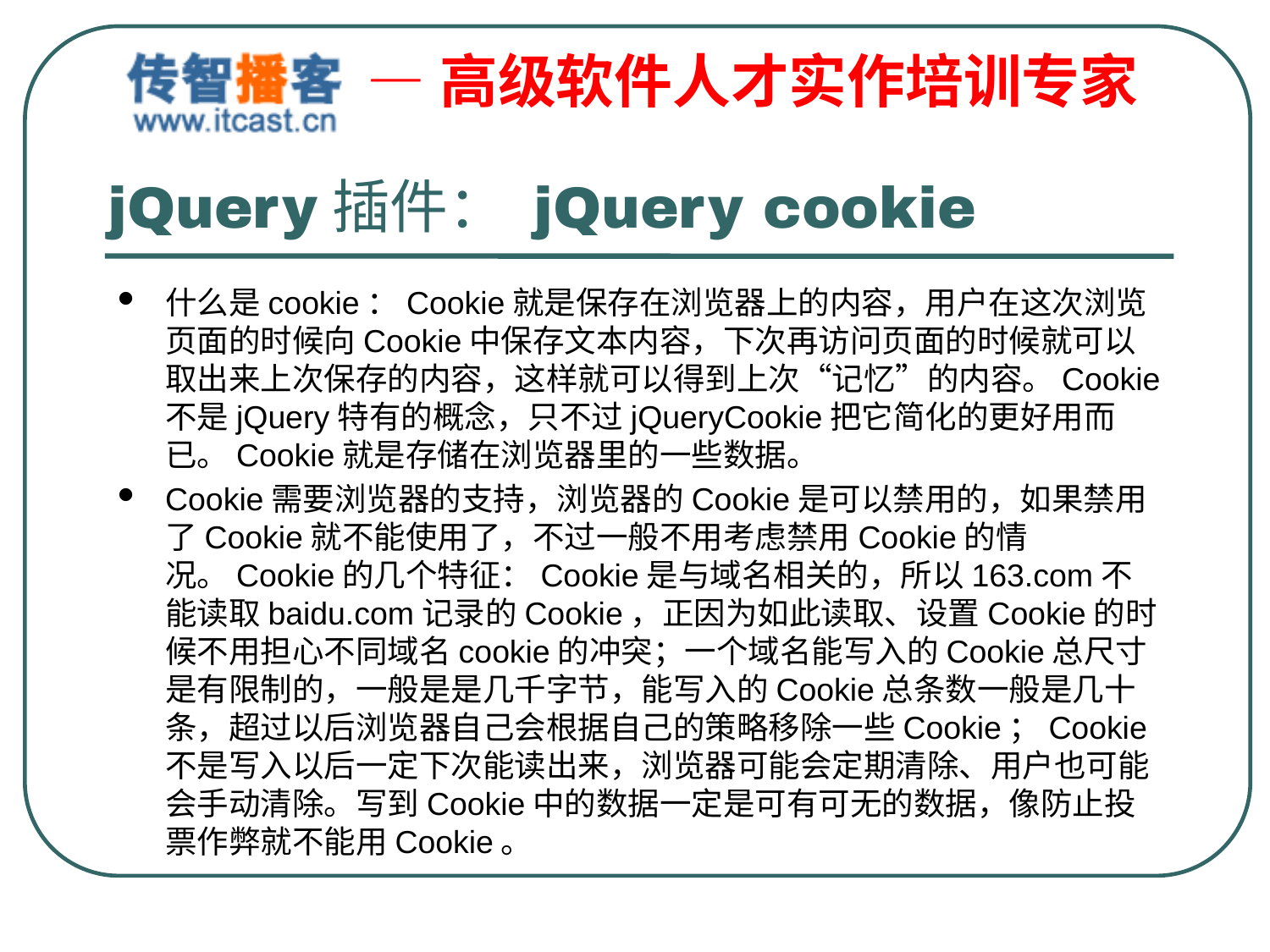

# jQuery插件： jQuery cookie
什么是cookie：Cookie就是保存在浏览器上的内容，用户在这次浏览页面的时候向Cookie中保存文本内容，下次再访问页面的时候就可以取出来上次保存的内容，这样就可以得到上次“记忆”的内容。Cookie不是jQuery特有的概念，只不过jQueryCookie把它简化的更好用而已。Cookie就是存储在浏览器里的一些数据。
Cookie需要浏览器的支持，浏览器的Cookie是可以禁用的，如果禁用了Cookie就不能使用了，不过一般不用考虑禁用Cookie的情况。Cookie的几个特征：Cookie是与域名相关的，所以163.com不能读取baidu.com记录的Cookie，正因为如此读取、设置Cookie的时候不用担心不同域名cookie的冲突；一个域名能写入的Cookie总尺寸是有限制的，一般是是几千字节，能写入的Cookie总条数一般是几十条，超过以后浏览器自己会根据自己的策略移除一些Cookie；Cookie不是写入以后一定下次能读出来，浏览器可能会定期清除、用户也可能会手动清除。写到Cookie中的数据一定是可有可无的数据，像防止投票作弊就不能用Cookie。